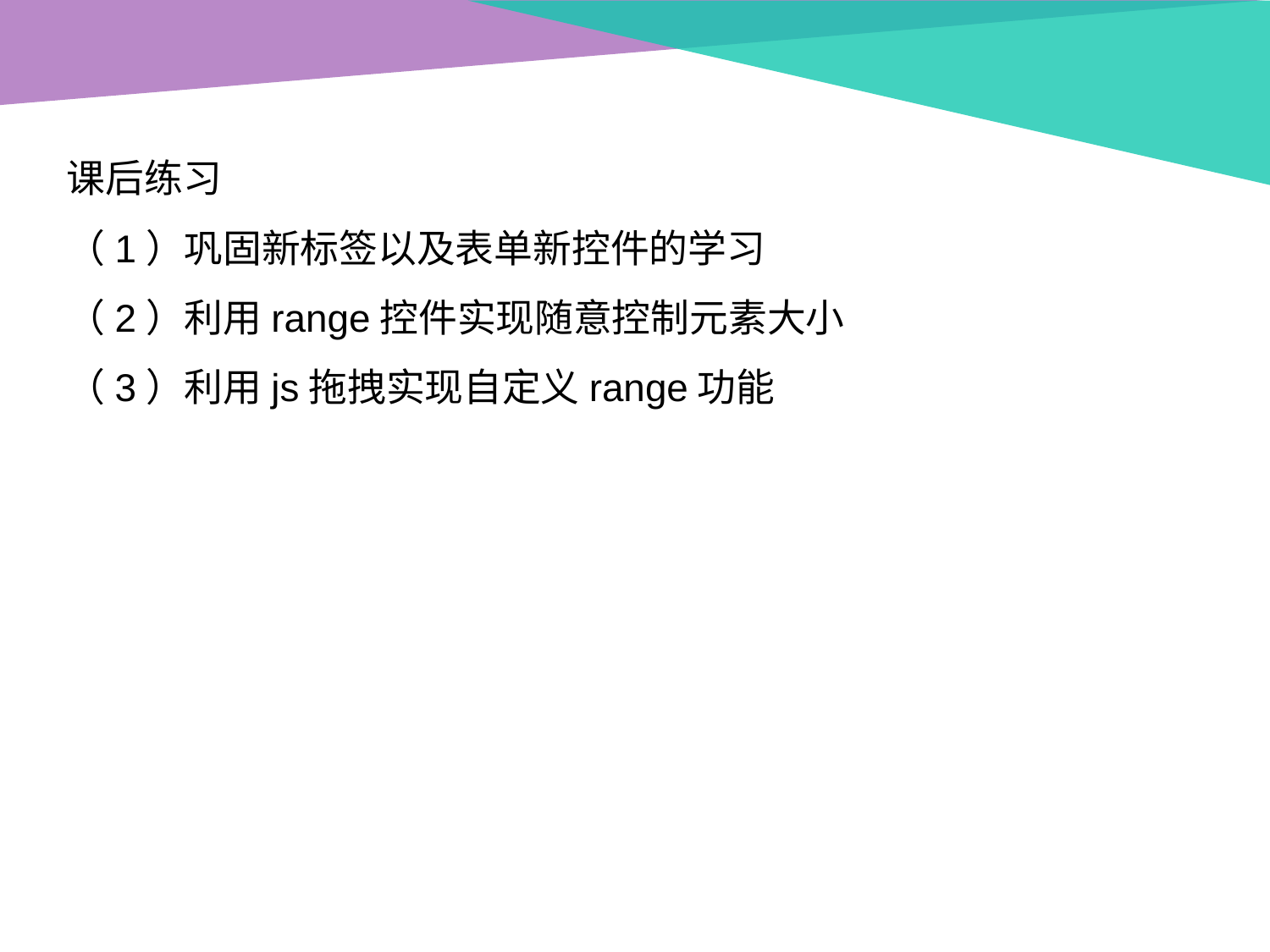

课后练习
（1）巩固新标签以及表单新控件的学习
（2）利用range控件实现随意控制元素大小
（3）利用js拖拽实现自定义range功能